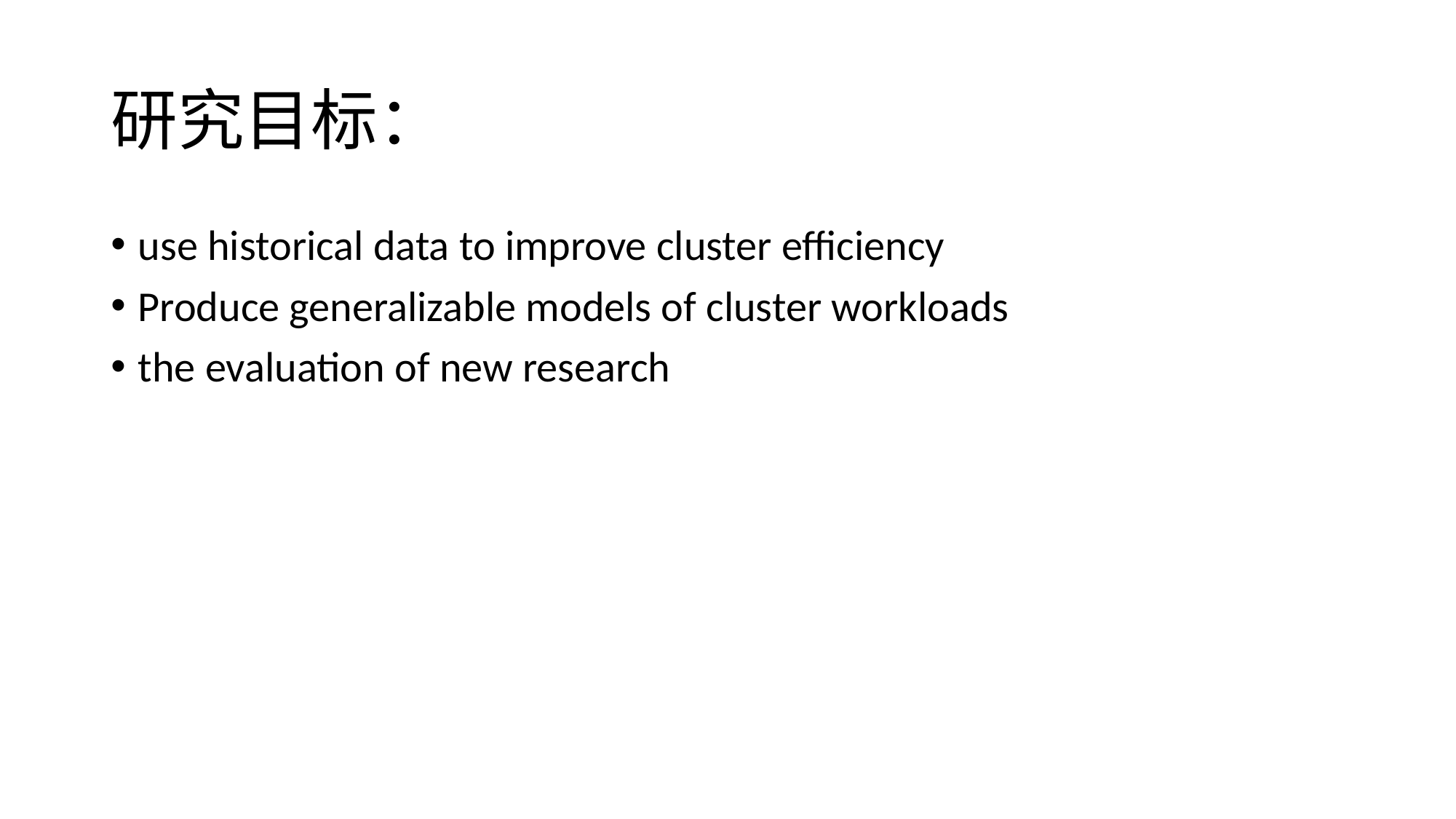

# 研究目标：
use historical data to improve cluster efficiency
Produce generalizable models of cluster workloads
the evaluation of new research